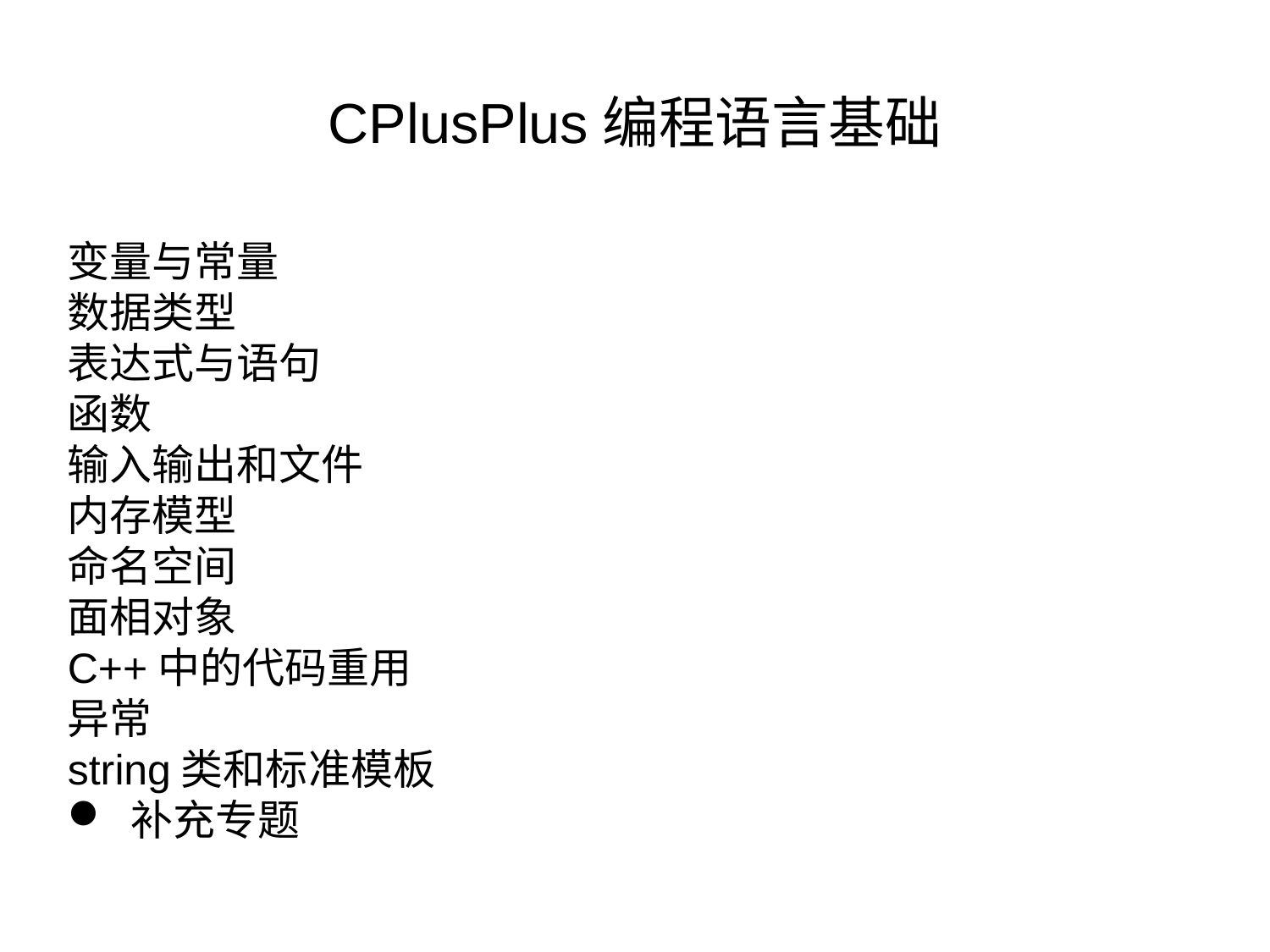

CPlusPlus编程语言基础
变量与常量
数据类型
表达式与语句
函数
输入输出和文件
内存模型
命名空间
面相对象
C++中的代码重用
异常
string类和标准模板
补充专题